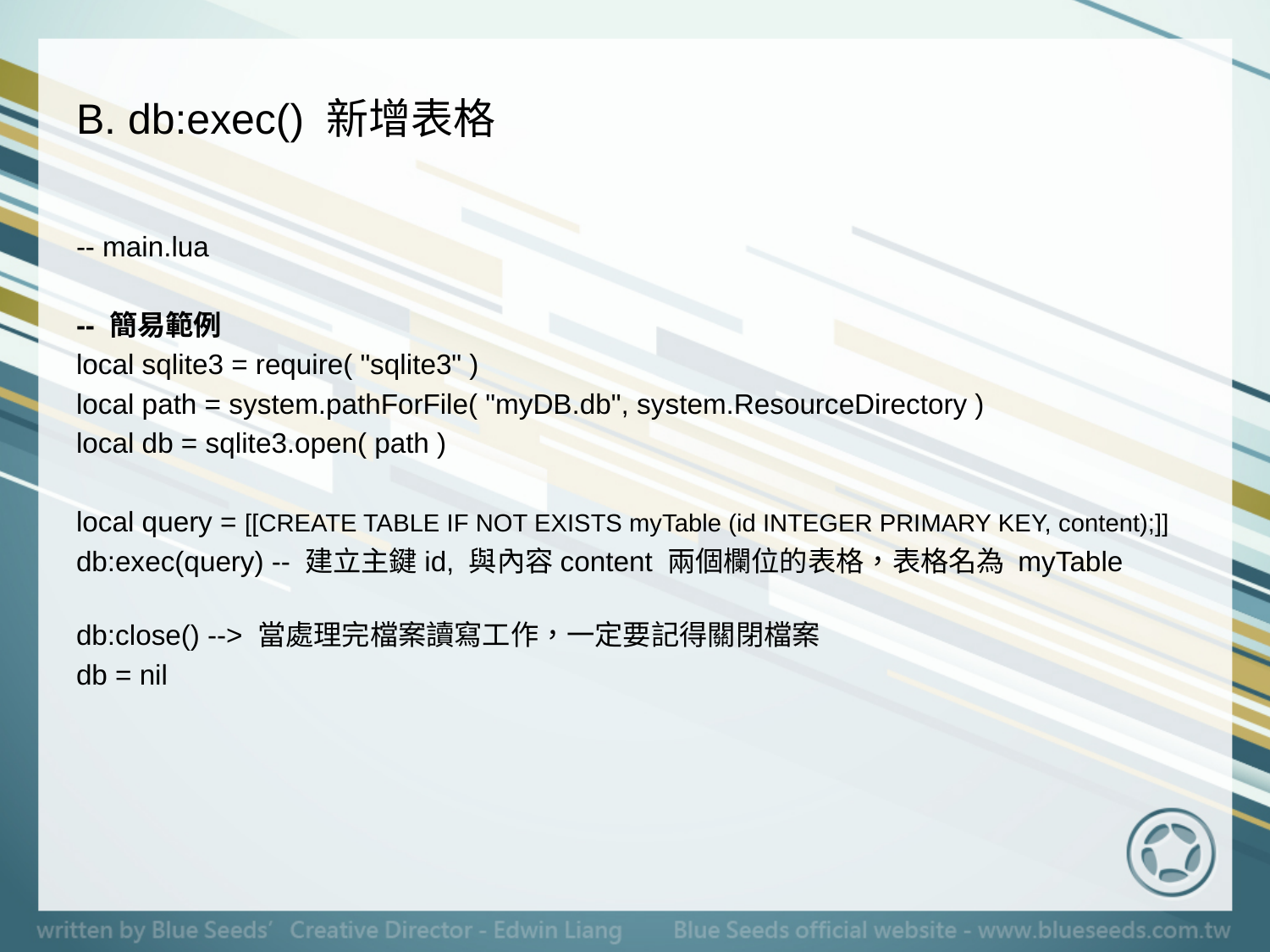

# B. db:exec() 新增表格
-- main.lua

-- 簡易範例
local sqlite3 = require( "sqlite3" )
local path = system.pathForFile( "myDB.db", system.ResourceDirectory )
local db = sqlite3.open( path )

local query = [[CREATE TABLE IF NOT EXISTS myTable (id INTEGER PRIMARY KEY, content);]]
db:exec(query) -- 建立主鍵id, 與內容content 兩個欄位的表格，表格名為 myTable

db:close() --> 當處理完檔案讀寫工作，一定要記得關閉檔案
db = nil